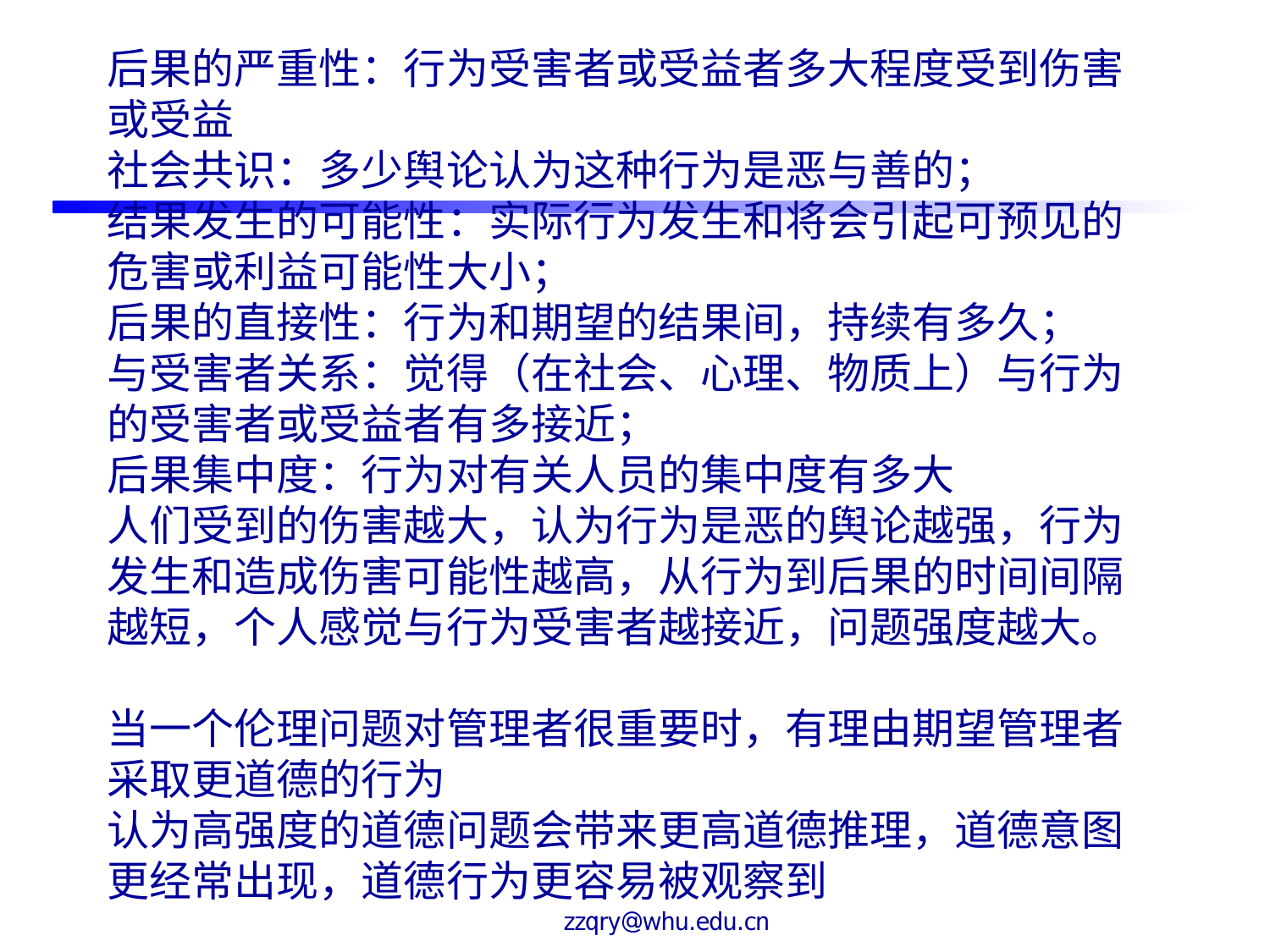

后果的严重性：行为受害者或受益者多大程度受到伤害或受益
社会共识：多少舆论认为这种行为是恶与善的；
结果发生的可能性：实际行为发生和将会引起可预见的危害或利益可能性大小；
后果的直接性：行为和期望的结果间，持续有多久；
与受害者关系：觉得（在社会、心理、物质上）与行为的受害者或受益者有多接近；
后果集中度：行为对有关人员的集中度有多大
人们受到的伤害越大，认为行为是恶的舆论越强，行为发生和造成伤害可能性越高，从行为到后果的时间间隔越短，个人感觉与行为受害者越接近，问题强度越大。

当一个伦理问题对管理者很重要时，有理由期望管理者采取更道德的行为
认为高强度的道德问题会带来更高道德推理，道德意图更经常出现，道德行为更容易被观察到

zzqry@whu.edu.cn
5